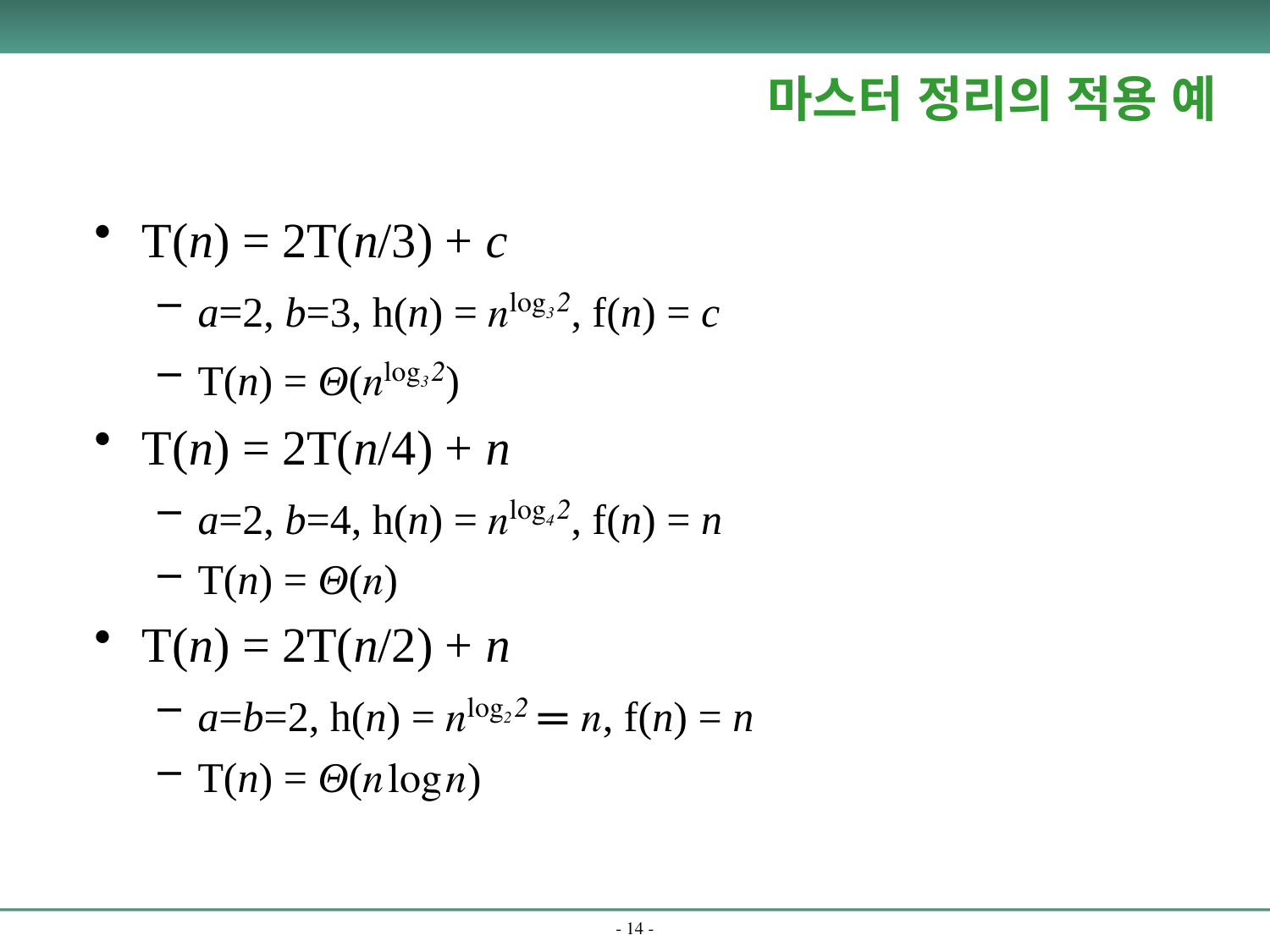

# 마스터 정리의 적용 예
T(n) = 2T(n/3) + c
a=2, b=3, h(n) = nlog3 2, f(n) = c
T(n) = Θ(nlog3 2)
T(n) = 2T(n/4) + n
a=2, b=4, h(n) = nlog4 2, f(n) = n
T(n) = Θ(n)
T(n) = 2T(n/2) + n
a=b=2, h(n) = nlog2 2 = n, f(n) = n
T(n) = Θ(n log n)